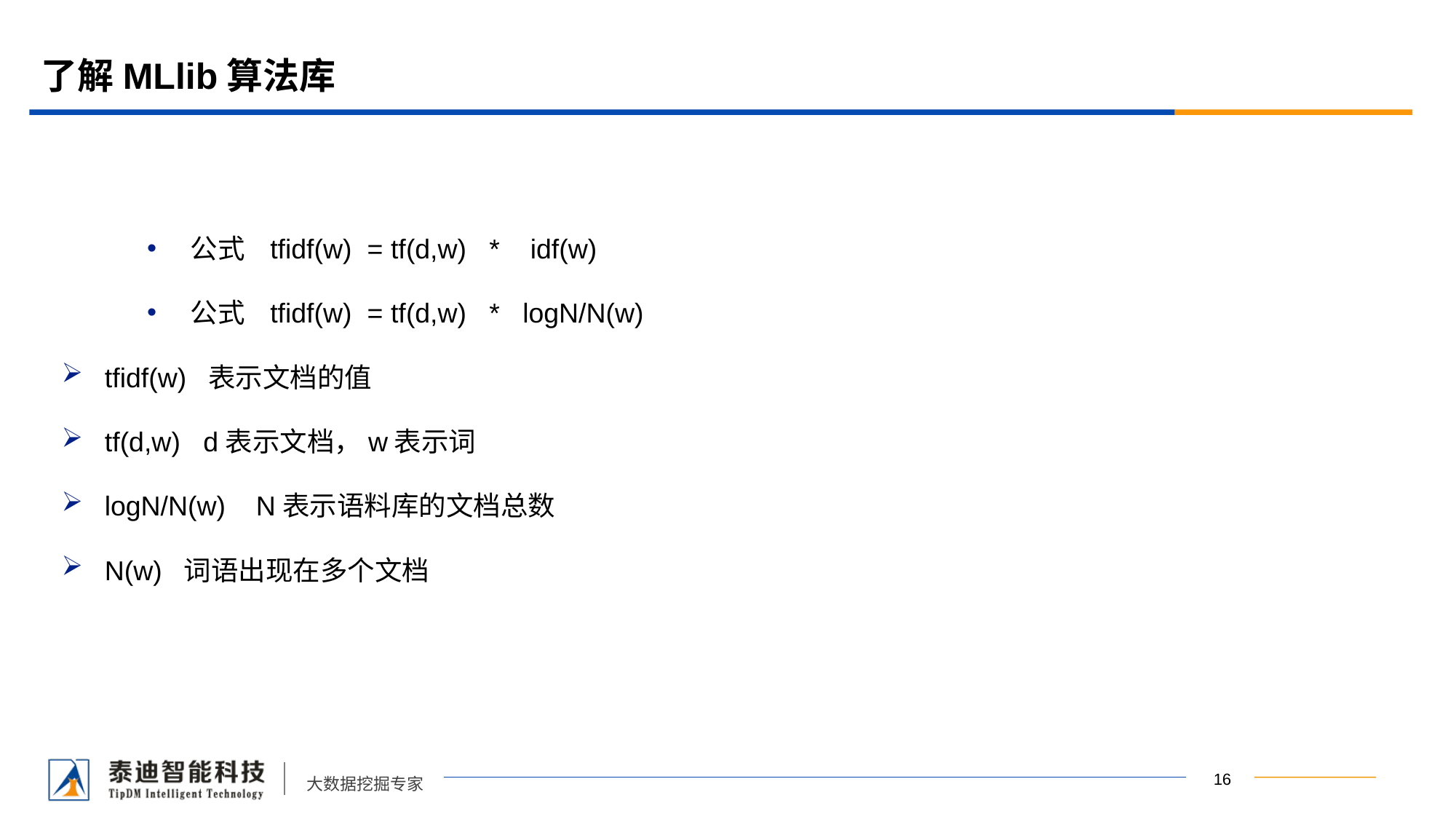

# 了解MLlib算法库
公式   tfidf(w)  = tf(d,w)   *    idf(w)
公式   tfidf(w)  = tf(d,w)   *   logN/N(w)
tfidf(w)  表示文档的值
tf(d,w)   d表示文档，w表示词
logN/N(w)    N表示语料库的文档总数
N(w)  词语出现在多个文档